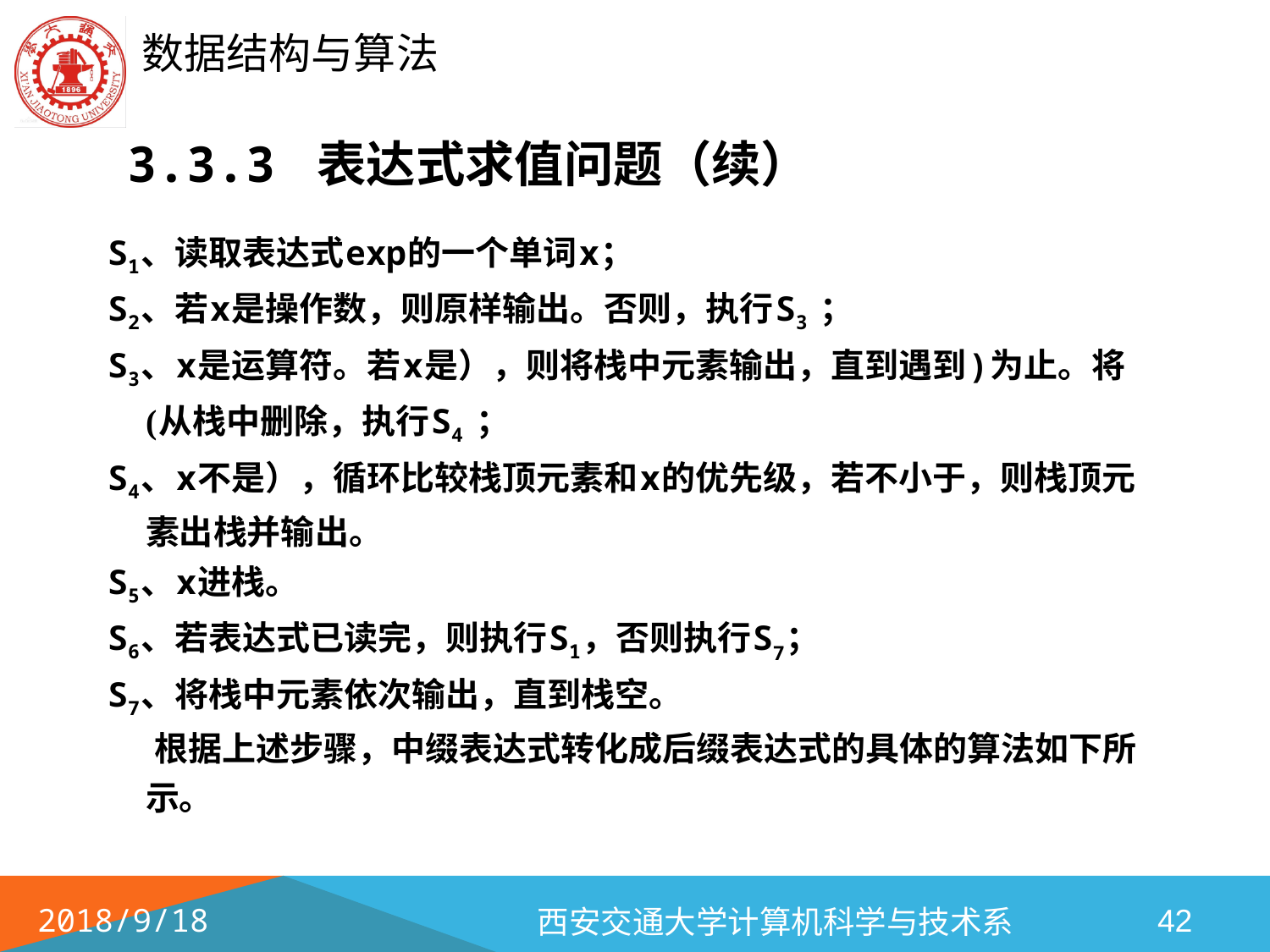

# 3.3.3 表达式求值问题（续）
S1、读取表达式exp的一个单词x；
S2、若x是操作数，则原样输出。否则，执行S3 ；
S3、x是运算符。若x是），则将栈中元素输出，直到遇到)为止。将(从栈中删除，执行S4 ；
S4、x不是），循环比较栈顶元素和x的优先级，若不小于，则栈顶元素出栈并输出。
S5、x进栈。
S6、若表达式已读完，则执行S1，否则执行S7；
S7、将栈中元素依次输出，直到栈空。
      根据上述步骤，中缀表达式转化成后缀表达式的具体的算法如下所示。